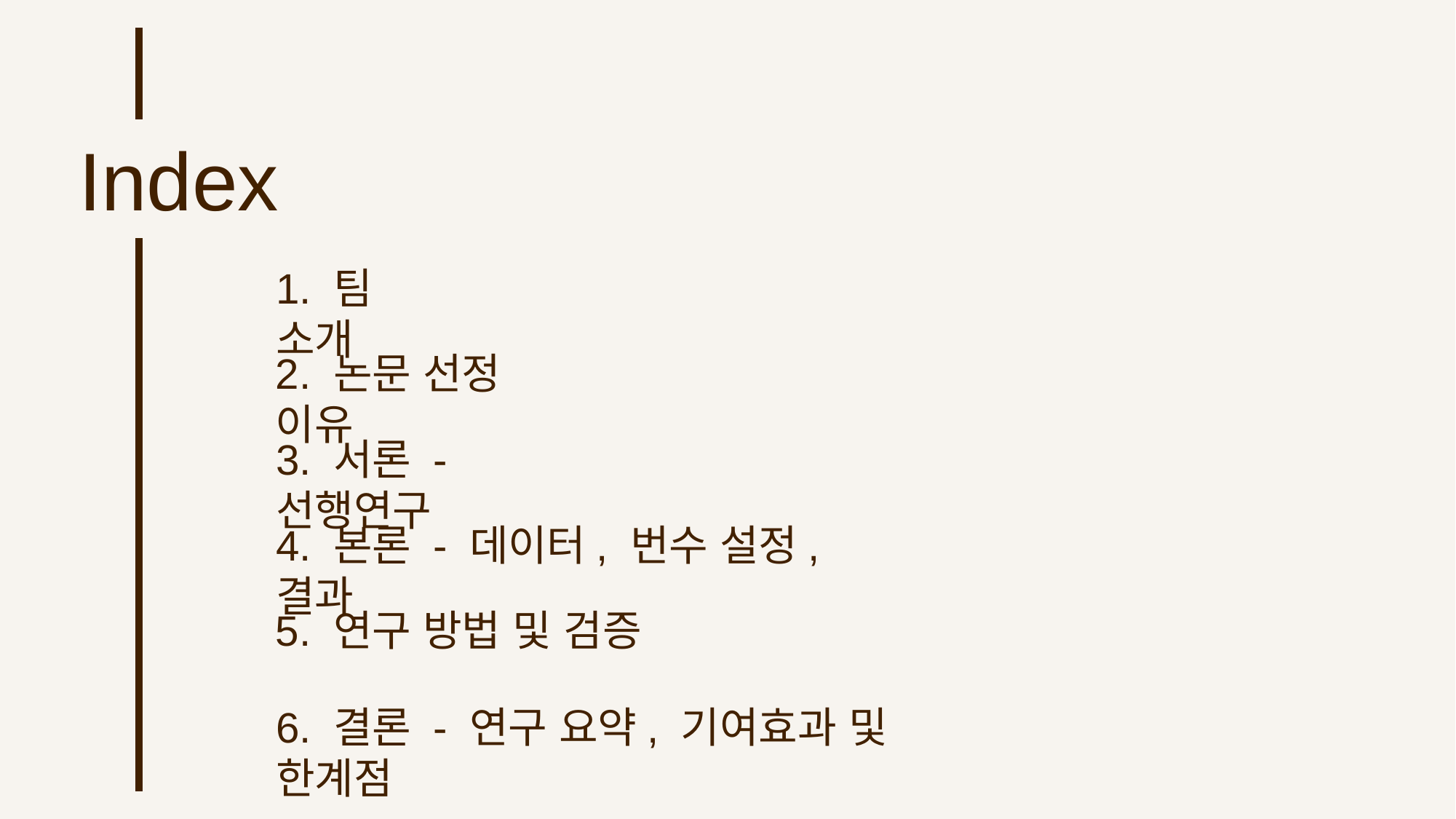

Index

1. 팀 소개
2. 논문 선정 이유
3. 서론 - 선행연구
4. 본론 - 데이터, 번수 설정, 결과
5. 연구 방법 및 검증
6. 결론 - 연구 요약, 기여효과 및 한계점